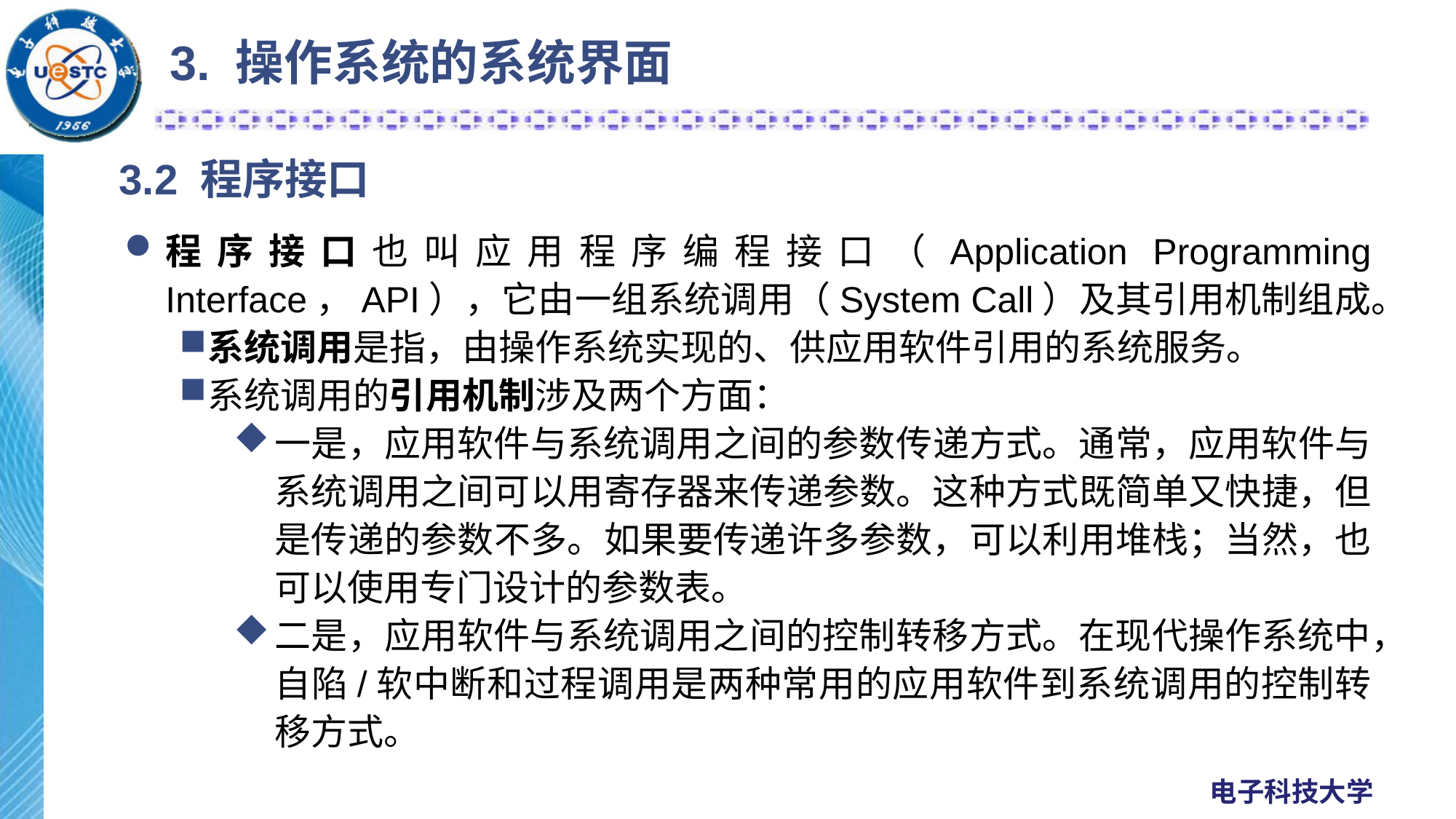

3. 操作系统的系统界面
# 3.2 程序接口
程序接口也叫应用程序编程接口（Application Programming Interface，API），它由一组系统调用（System Call）及其引用机制组成。
系统调用是指，由操作系统实现的、供应用软件引用的系统服务。
系统调用的引用机制涉及两个方面：
一是，应用软件与系统调用之间的参数传递方式。通常，应用软件与系统调用之间可以用寄存器来传递参数。这种方式既简单又快捷，但是传递的参数不多。如果要传递许多参数，可以利用堆栈；当然，也可以使用专门设计的参数表。
二是，应用软件与系统调用之间的控制转移方式。在现代操作系统中，自陷/软中断和过程调用是两种常用的应用软件到系统调用的控制转移方式。